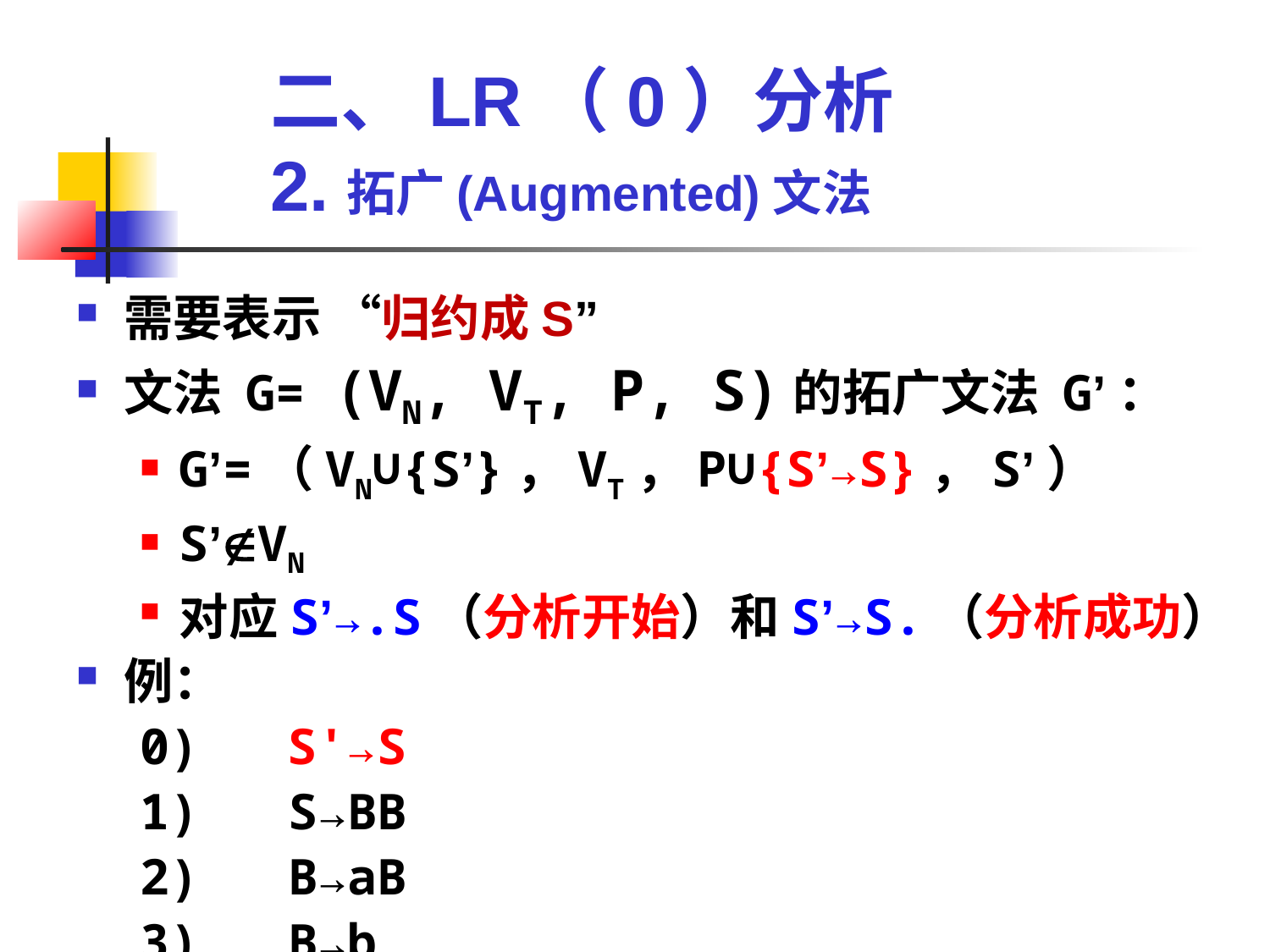

二、LR（0）分析
2.拓广(Augmented)文法
需要表示 “归约成S”
文法 G= (VN, VT, P, S)的拓广文法 G’：
G’=（VN∪{S’}，VT，P∪{S’→S}，S’）
S’∉VN
对应S’→.S（分析开始）和S’→S.（分析成功）
例：
0)   S'→S
1)   S→BB
2)   B→aB
3)   B→b